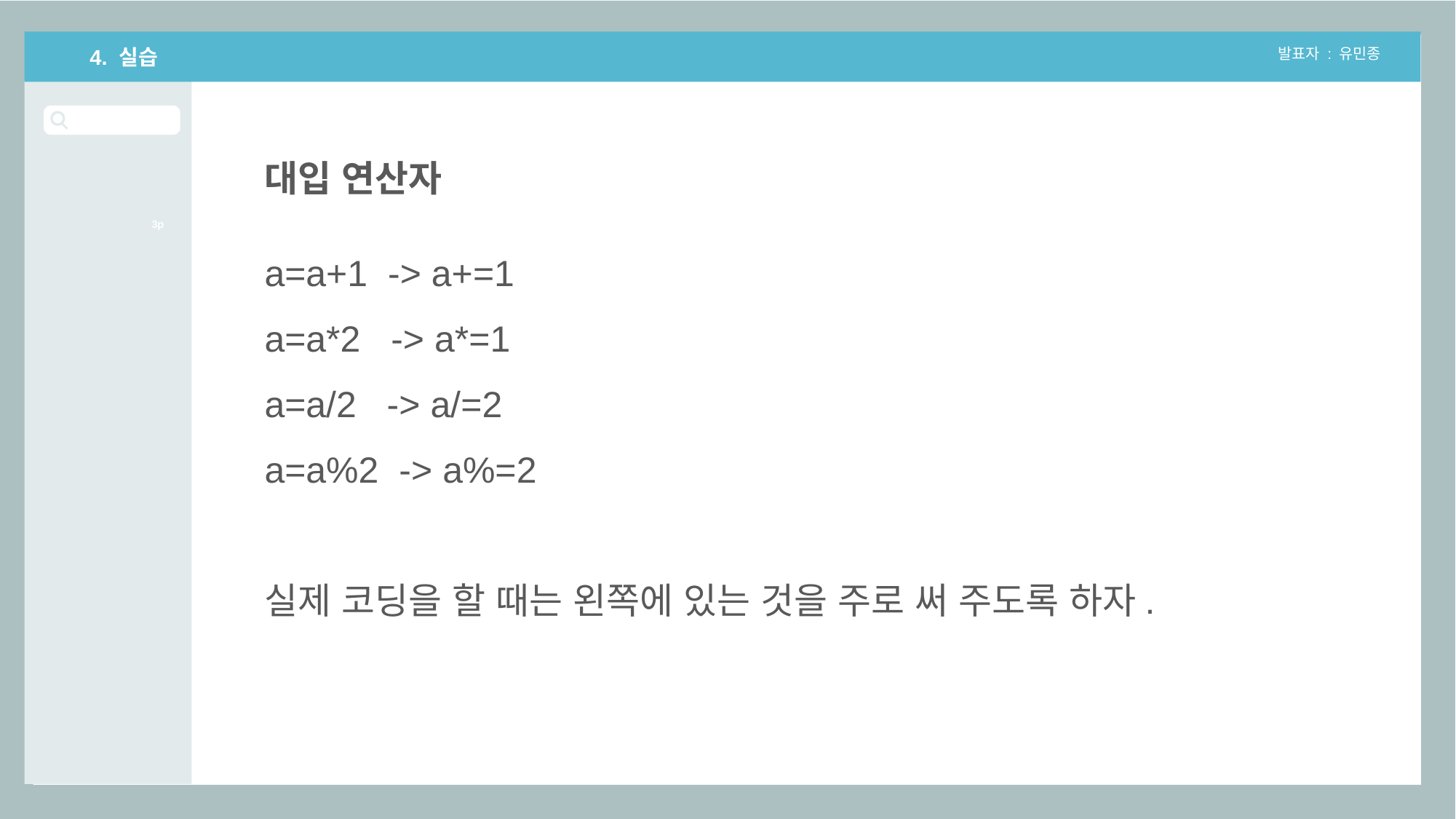

4. 실습
발표자 : 유민종

대입 연산자
3p
a=a+1  -> a+=1
a=a*2   -> a*=1
a=a/2   -> a/=2
a=a%2  -> a%=2

실제 코딩을 할 때는 왼쪽에 있는 것을 주로 써 주도록 하자.